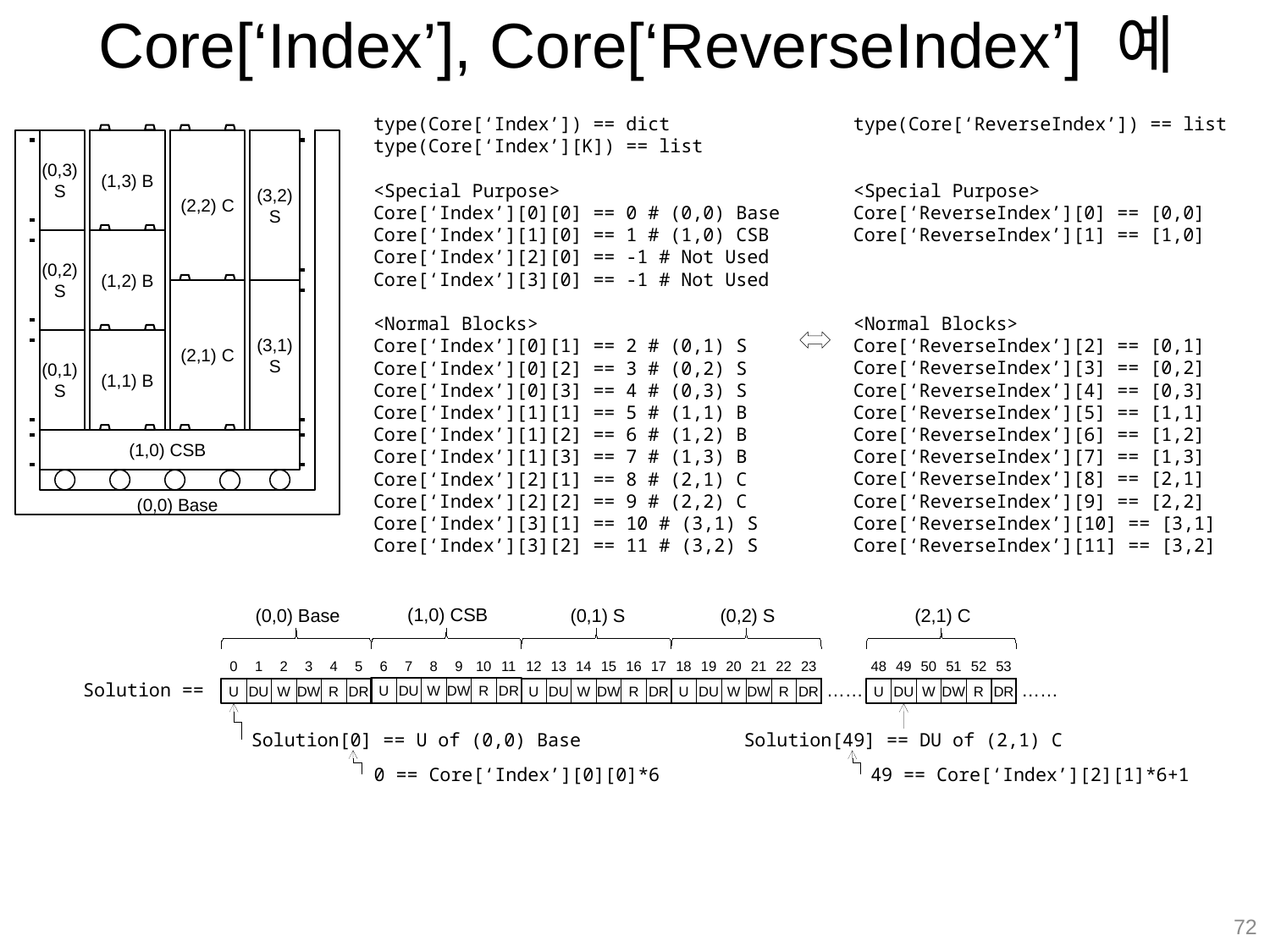

# Core[‘Index’], Core[‘ReverseIndex’] 예
type(Core[‘ReverseIndex’]) == list

<Special Purpose>
Core[‘ReverseIndex’][0] == [0,0] Core[‘ReverseIndex’][1] == [1,0]

<Normal Blocks>
Core[‘ReverseIndex’][2] == [0,1] Core[‘ReverseIndex’][3] == [0,2]
Core[‘ReverseIndex’][4] == [0,3]
Core[‘ReverseIndex’][5] == [1,1]
Core[‘ReverseIndex’][6] == [1,2]
Core[‘ReverseIndex’][7] == [1,3]
Core[‘ReverseIndex’][8] == [2,1]
Core[‘ReverseIndex’][9] == [2,2]
Core[‘ReverseIndex’][10] == [3,1]
Core[‘ReverseIndex’][11] == [3,2]
type(Core[‘Index’]) == dict
type(Core[‘Index’][K]) == list

<Special Purpose>
Core[‘Index’][0][0] == 0 # (0,0) Base
Core[‘Index’][1][0] == 1 # (1,0) CSB
Core[‘Index’][2][0] == -1 # Not Used
Core[‘Index’][3][0] == -1 # Not Used

<Normal Blocks>
Core[‘Index’][0][1] == 2 # (0,1) S
Core[‘Index’][0][2] == 3 # (0,2) S
Core[‘Index’][0][3] == 4 # (0,3) S
Core[‘Index’][1][1] == 5 # (1,1) B
Core[‘Index’][1][2] == 6 # (1,2) B
Core[‘Index’][1][3] == 7 # (1,3) B
Core[‘Index’][2][1] == 8 # (2,1) C
Core[‘Index’][2][2] == 9 # (2,2) C
Core[‘Index’][3][1] == 10 # (3,1) S
Core[‘Index’][3][2] == 11 # (3,2) S

(0,0) Base
(0,3) S
(1,3) B
(2,2) C
(3,2) S
(0,2) S
(1,2) B
(2,1) C
(3,1) S
(0,1) S
(1,1) B
(1,0) CSB

(1,0) CSB
6
7
8
9
10
11

U
DU
W
DW
R
DR

(0,0) Base
0
1
2
3
4
5

U
DU
W
DW
R
DR

(0,1) S
12
13
14
15
16
17

U
DU
W
DW
R
DR

(0,2) S
18
19
20
21
22
23

U
DU
W
DW
R
DR

(2,1) C
48
49
50
51
52
53

U
DU
W
DW
R
DR

Solution ==
……
……
Solution[0] == U of (0,0) Base
0 == Core[‘Index’][0][0]*6
Solution[49] == DU of (2,1) C
49 == Core[‘Index’][2][1]*6+1
72